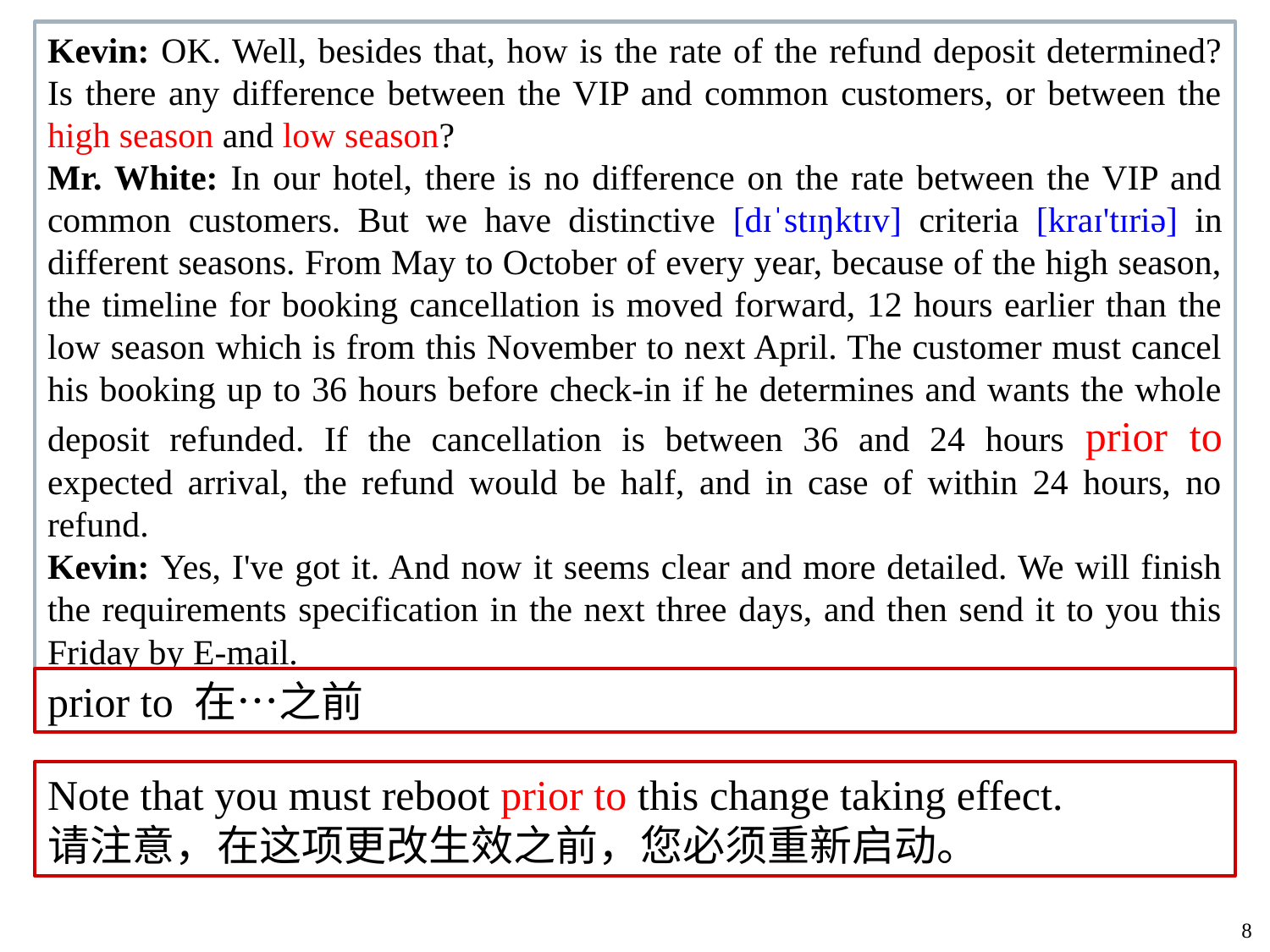

Kevin: OK. Well, besides that, how is the rate of the refund deposit determined? Is there any difference between the VIP and common customers, or between the high season and low season?
Mr. White: In our hotel, there is no difference on the rate between the VIP and common customers. But we have distinctive [dɪˈstɪŋktɪv] criteria [kraɪ'tɪriə] in different seasons. From May to October of every year, because of the high season, the timeline for booking cancellation is moved forward, 12 hours earlier than the low season which is from this November to next April. The customer must cancel his booking up to 36 hours before check-in if he determines and wants the whole deposit refunded. If the cancellation is between 36 and 24 hours prior to expected arrival, the refund would be half, and in case of within 24 hours, no refund.
Kevin: Yes, I've got it. And now it seems clear and more detailed. We will finish the requirements specification in the next three days, and then send it to you this Friday by E-mail.
prior to 在…之前
Note that you must reboot prior to this change taking effect.
请注意，在这项更改生效之前，您必须重新启动。
8